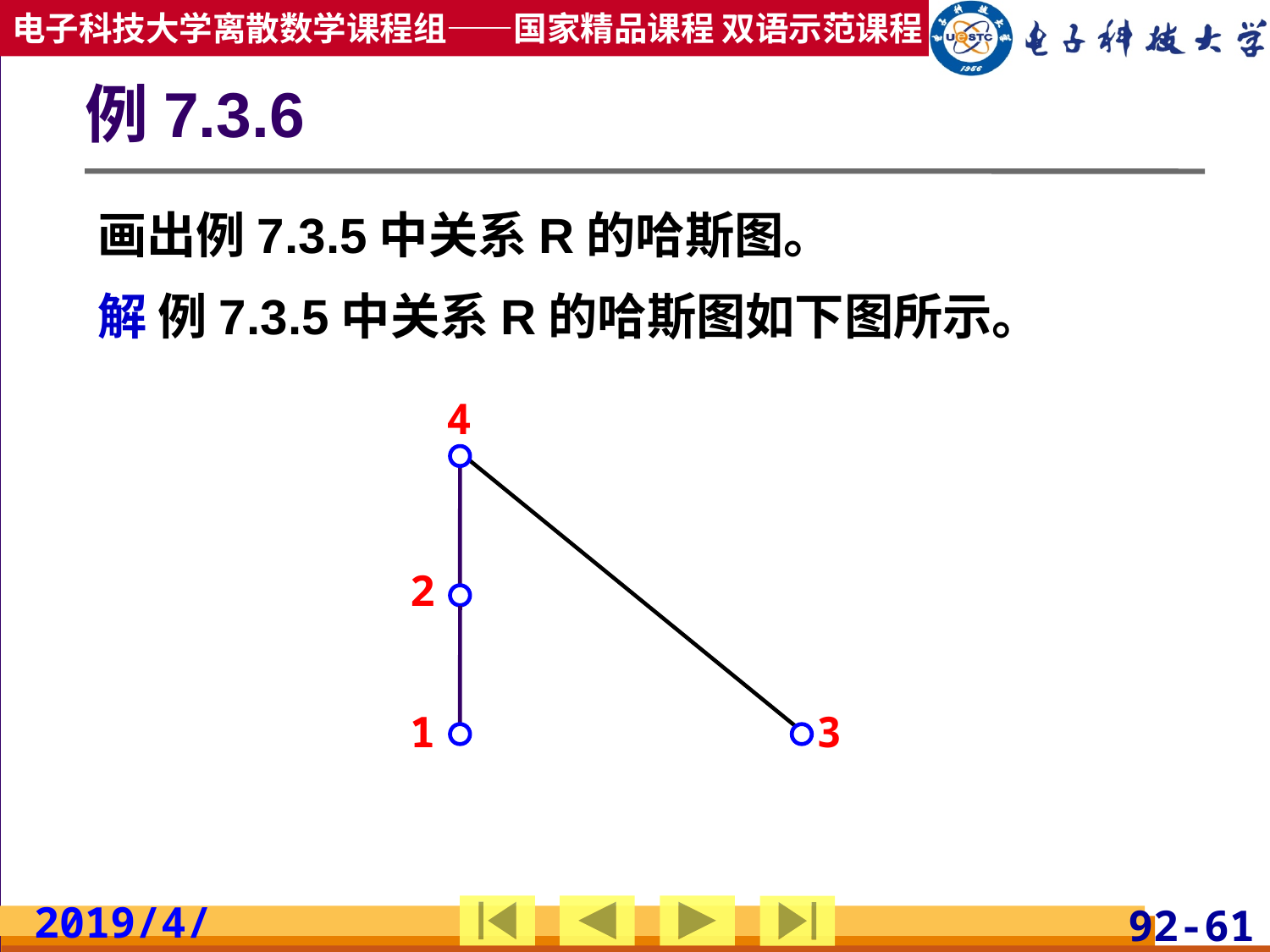

# 例7.3.6
画出例7.3.5中关系R的哈斯图。
解 例7.3.5中关系R的哈斯图如下图所示。
4

2

1
3

2019/4/17